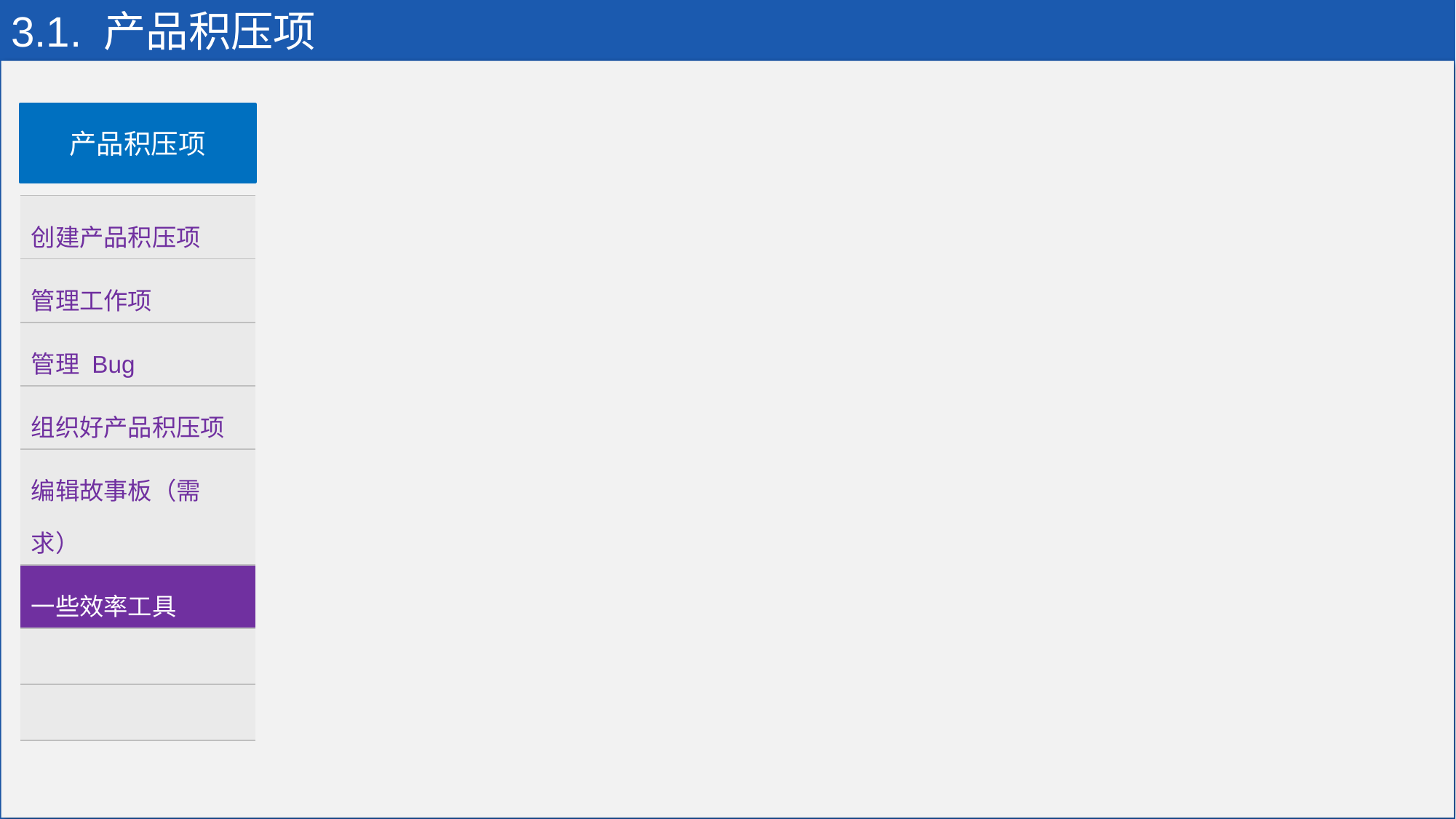

# 3.1. 产品积压项
产品积压项
| 创建产品积压项 |
| --- |
| 管理工作项 |
| 管理 Bug |
| 组织好产品积压项 |
| 编辑故事板（需求） |
| 一些效率工具 |
|  |
|  |